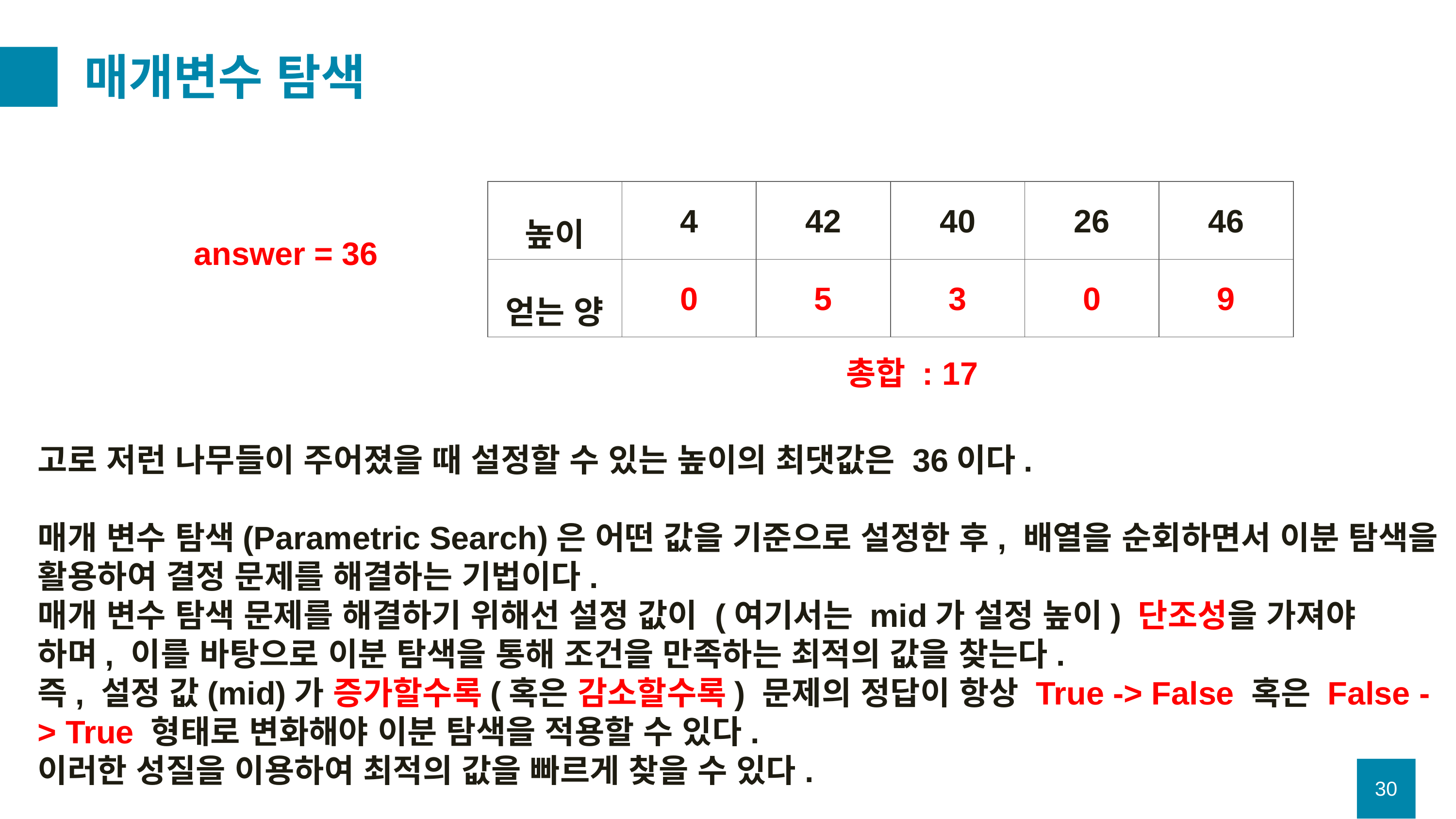

# 매개변수 탐색
| 높이 | 4 | 42 | 40 | 26 | 46 |
| --- | --- | --- | --- | --- | --- |
| 얻는 양 | 0 | 5 | 3 | 0 | 9 |
answer = 36
총합 : 17
고로 저런 나무들이 주어졌을 때 설정할 수 있는 높이의 최댓값은 36이다.

매개 변수 탐색(Parametric Search)은 어떤 값을 기준으로 설정한 후, 배열을 순회하면서 이분 탐색을 활용하여 결정 문제를 해결하는 기법이다.
매개 변수 탐색 문제를 해결하기 위해선 설정 값이 (여기서는 mid가 설정 높이) 단조성을 가져야
하며, 이를 바탕으로 이분 탐색을 통해 조건을 만족하는 최적의 값을 찾는다.
즉, 설정 값(mid)가 증가할수록(혹은 감소할수록) 문제의 정답이 항상 True -> False 혹은 False -> True 형태로 변화해야 이분 탐색을 적용할 수 있다.
이러한 성질을 이용하여 최적의 값을 빠르게 찾을 수 있다.
30